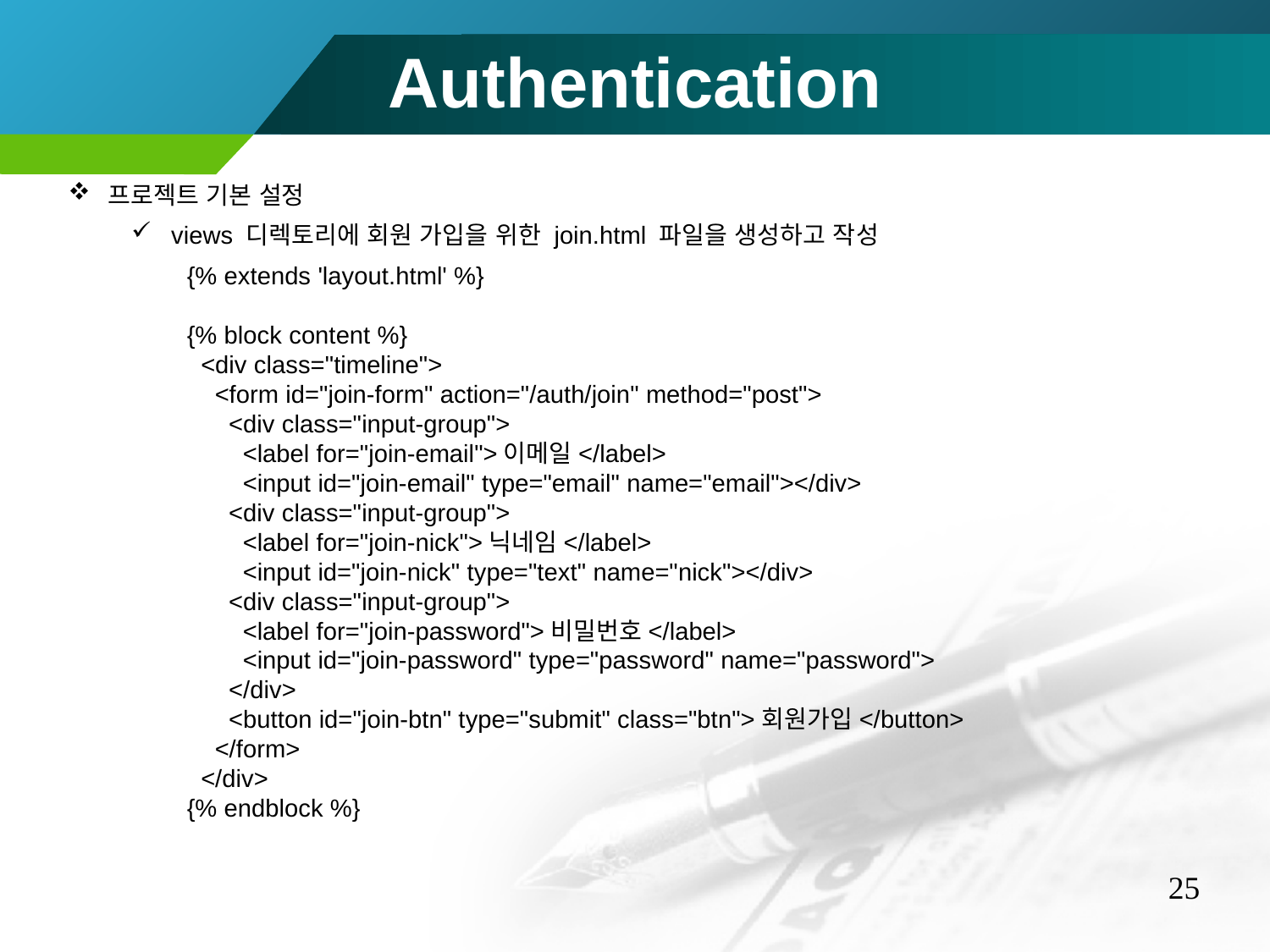

Authentication
프로젝트 기본 설정
views 디렉토리에 회원 가입을 위한 join.html 파일을 생성하고 작성
{% extends 'layout.html' %}

{% block content %}
  <div class="timeline">
    <form id="join-form" action="/auth/join" method="post">
      <div class="input-group">
        <label for="join-email">이메일</label>
        <input id="join-email" type="email" name="email"></div>
      <div class="input-group">
        <label for="join-nick">닉네임</label>
        <input id="join-nick" type="text" name="nick"></div>
      <div class="input-group">
        <label for="join-password">비밀번호</label>
        <input id="join-password" type="password" name="password">
      </div>
      <button id="join-btn" type="submit" class="btn">회원가입</button>
    </form>
  </div>
{% endblock %}
25